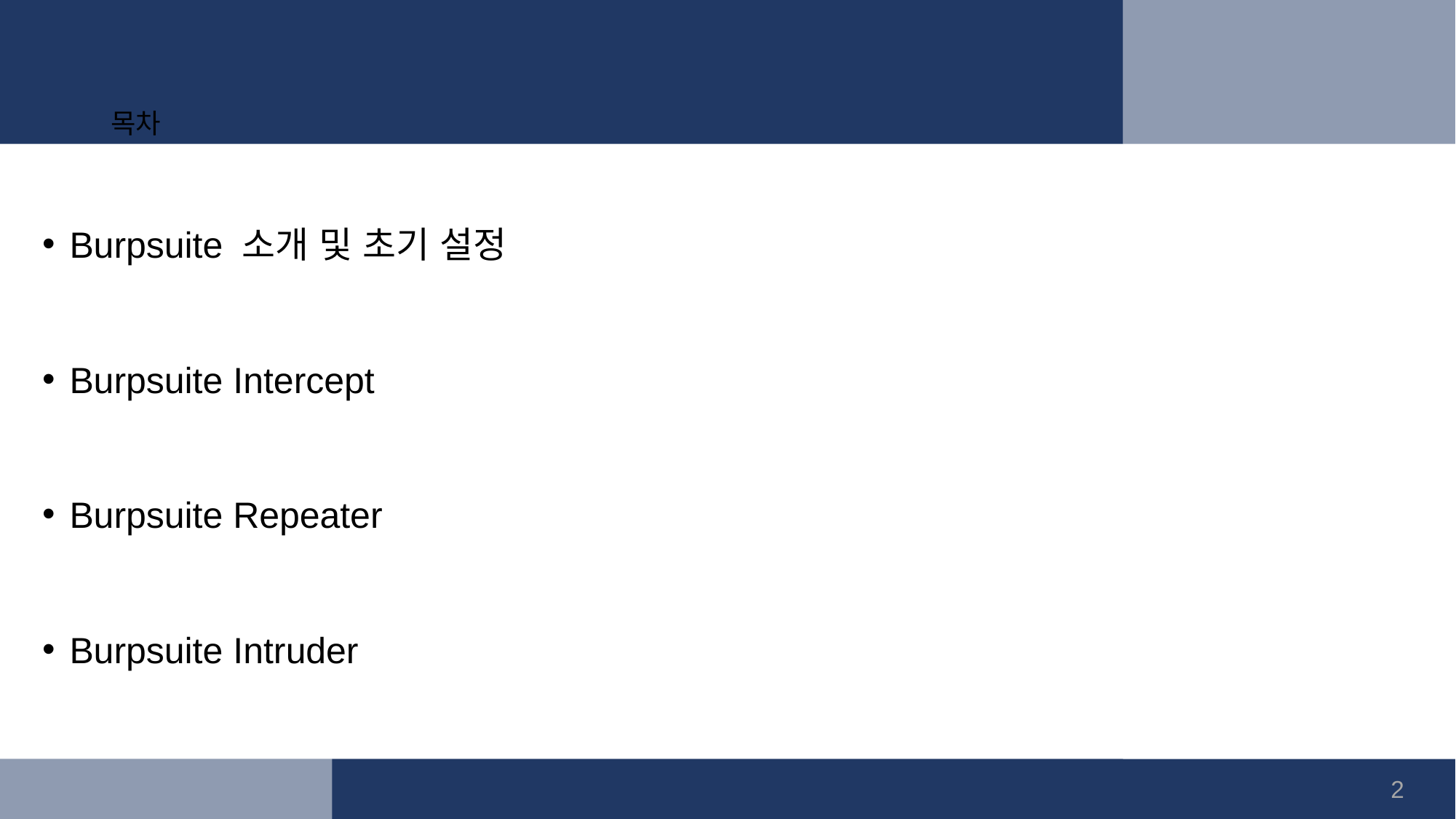

# 목차
Burpsuite 소개 및 초기 설정

Burpsuite Intercept

Burpsuite Repeater

Burpsuite Intruder
2